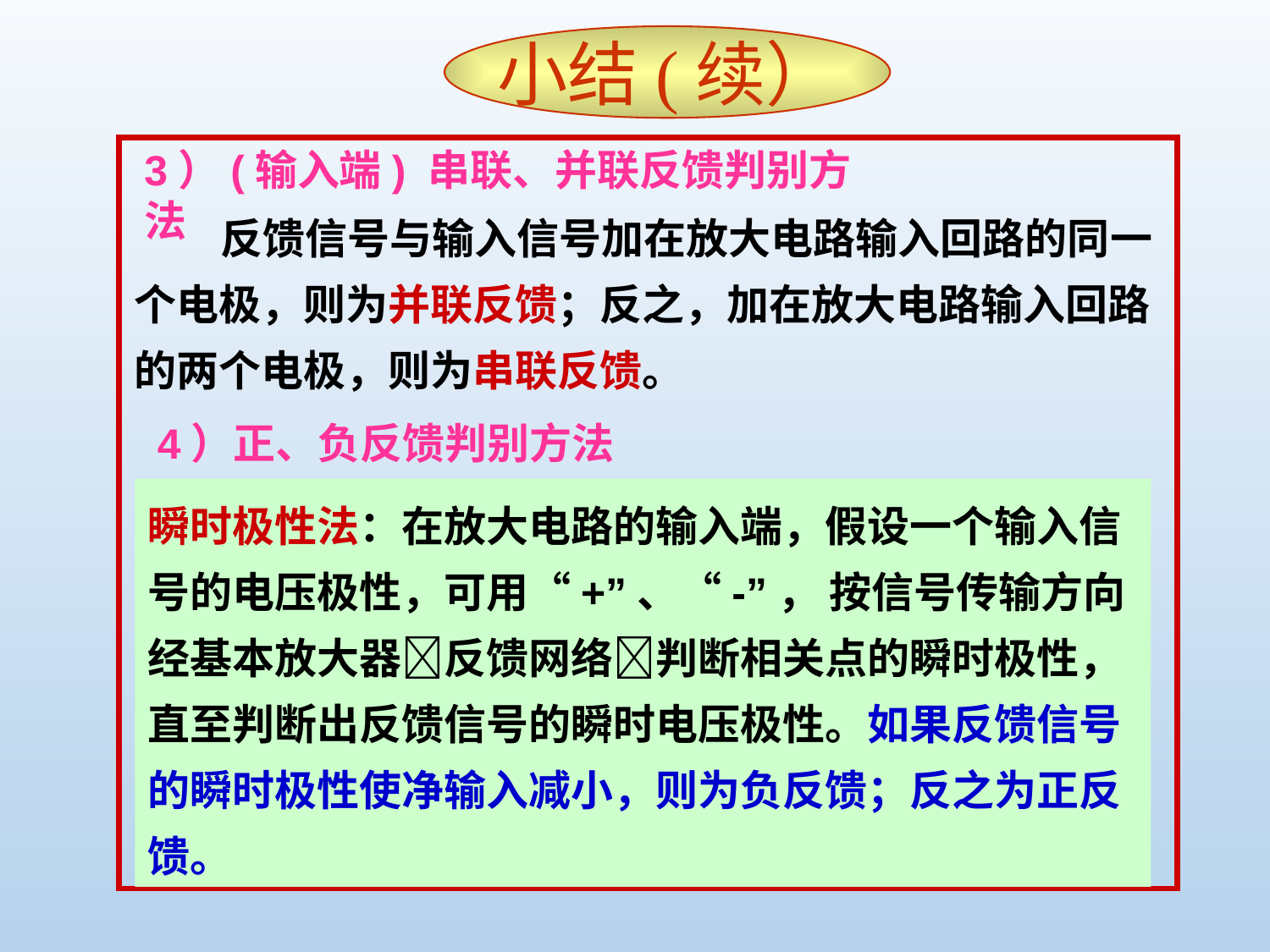

小结(续）

3）(输入端) 串联、并联反馈判别方法
             反馈信号与输入信号加在放大电路输入回路的同一个电极，则为并联反馈；反之，加在放大电路输入回路的两个电极，则为串联反馈。

4）正、负反馈判别方法
瞬时极性法：在放大电路的输入端，假设一个输入信号的电压极性，可用“+”、“-”， 按信号传输方向经基本放大器→反馈网络→判断相关点的瞬时极性，直至判断出反馈信号的瞬时电压极性。如果反馈信号的瞬时极性使净输入减小，则为负反馈；反之为正反馈。